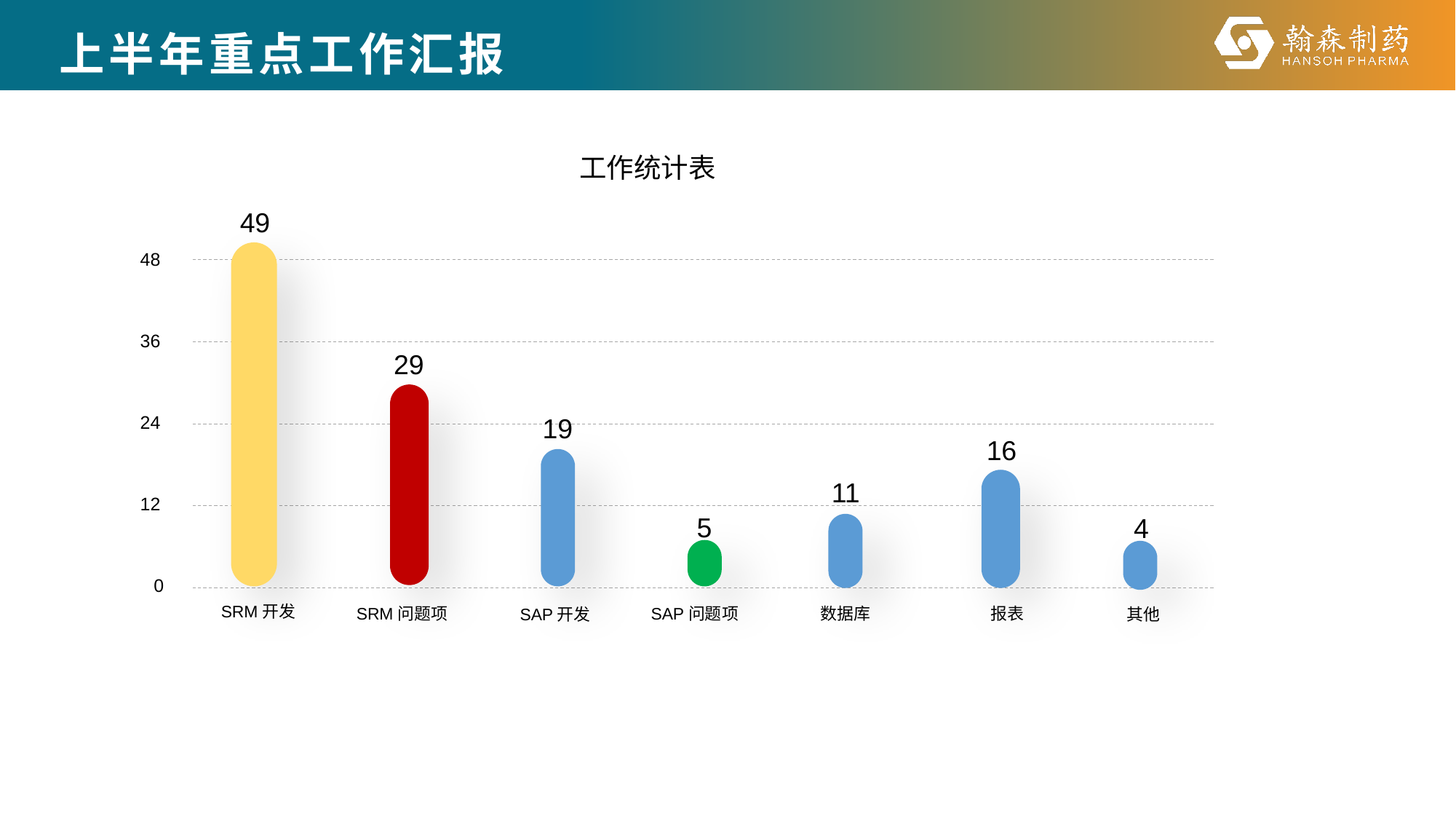

# 上半年重点工作汇报
工作统计表
49
48
36
24
12
0

29
19
16
11
5
4

SRM开发
SRM问题项
SAP问题项
数据库
报表
SAP开发
其他